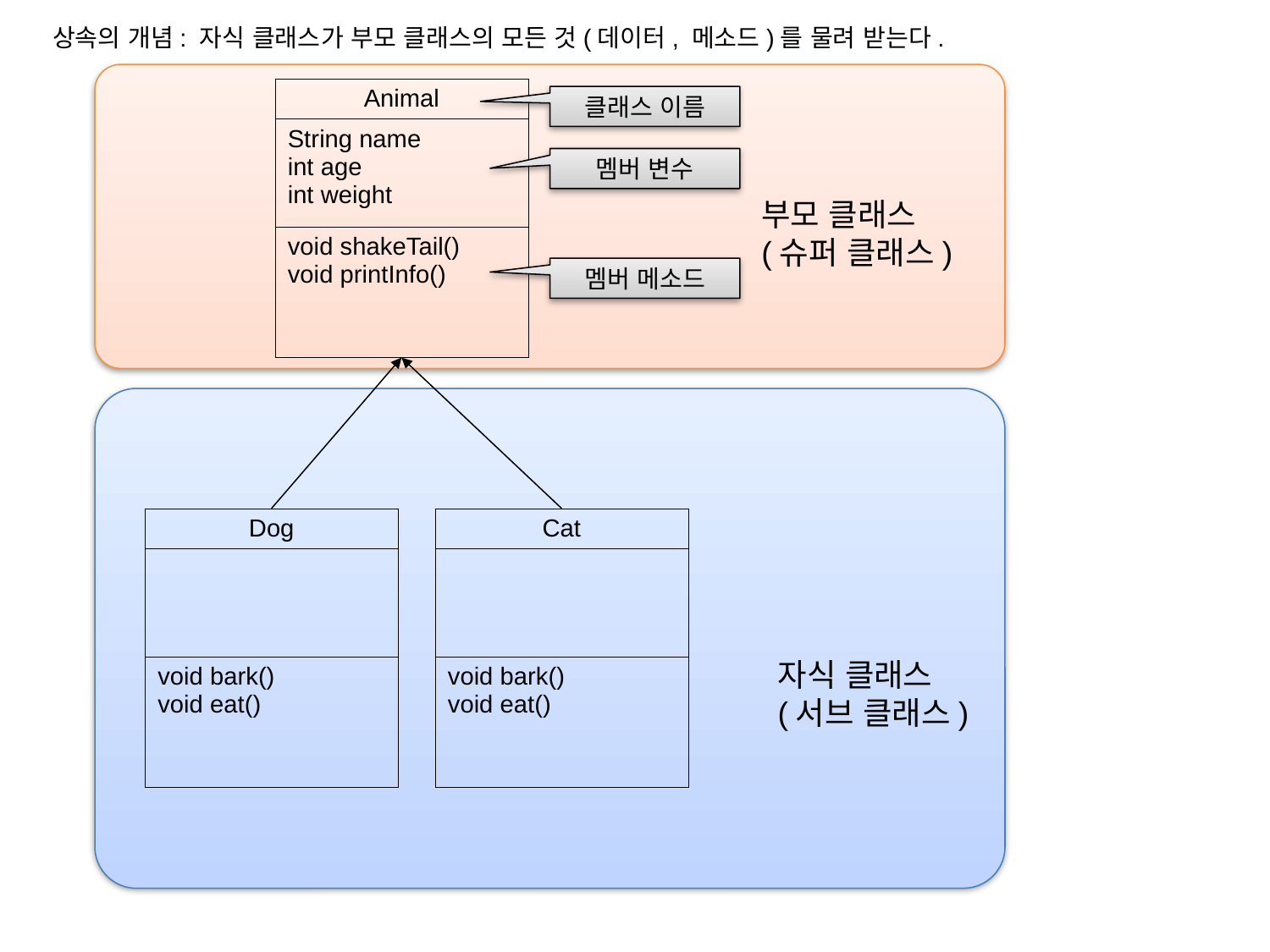

상속의 개념: 자식 클래스가 부모 클래스의 모든 것(데이터, 메소드)를 물려 받는다.

| Animal |
| --- |
| String name int age int weight |
| void shakeTail() void printInfo() |
클래스 이름
멤버 변수
부모 클래스
(슈퍼 클래스)
멤버 메소드

| Dog |
| --- |
|  |
| void bark() void eat() |
| Cat |
| --- |
|  |
| void bark() void eat() |
자식 클래스
(서브 클래스)